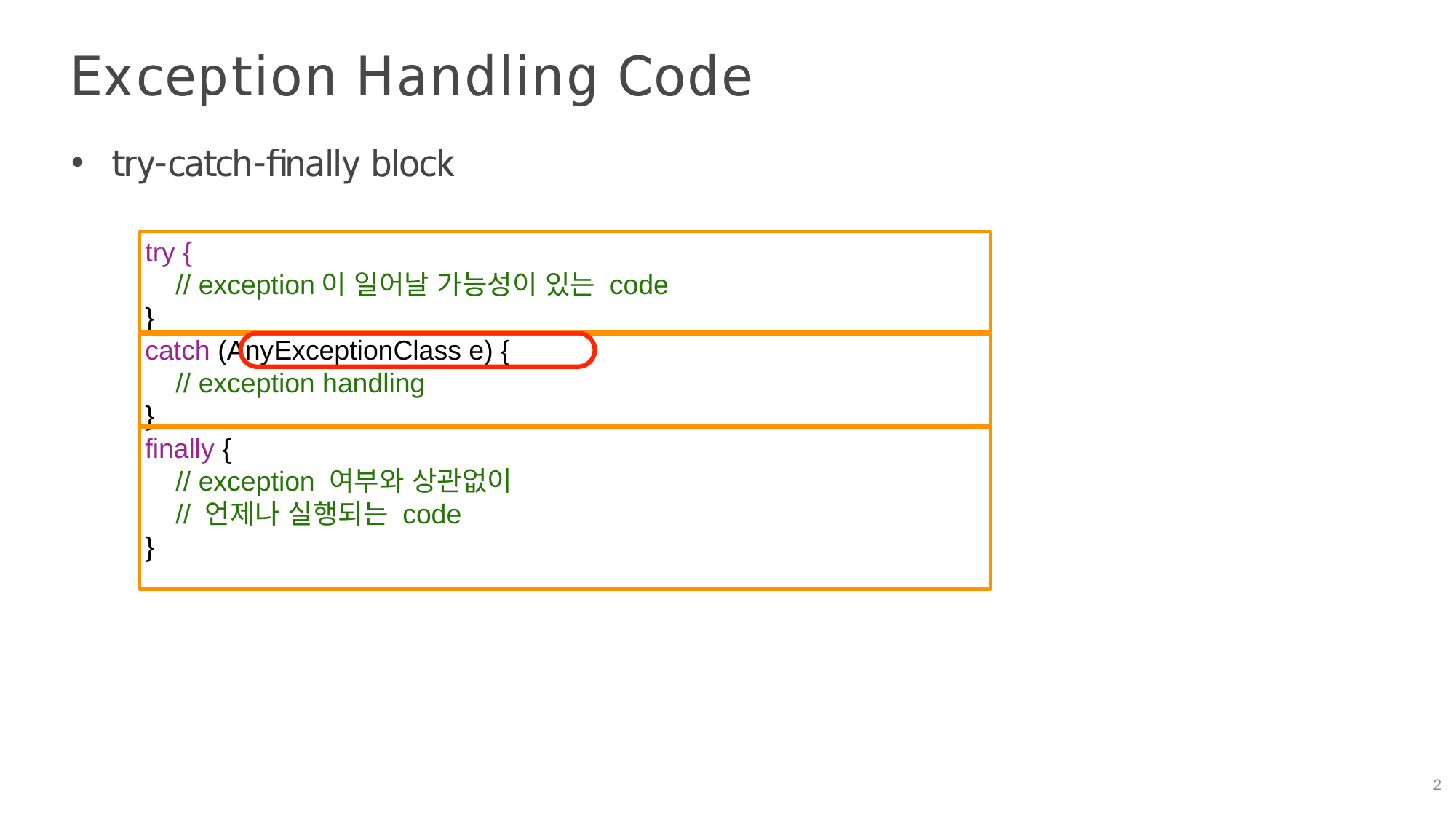

# Exception Handling Code
try-catch-finally block
try {
    // exception이 일어날 가능성이 있는 code
}
catch (AnyExceptionClass e) {
    // exception handling
}
finally {
    // exception 여부와 상관없이
    // 언제나 실행되는 code
}

2